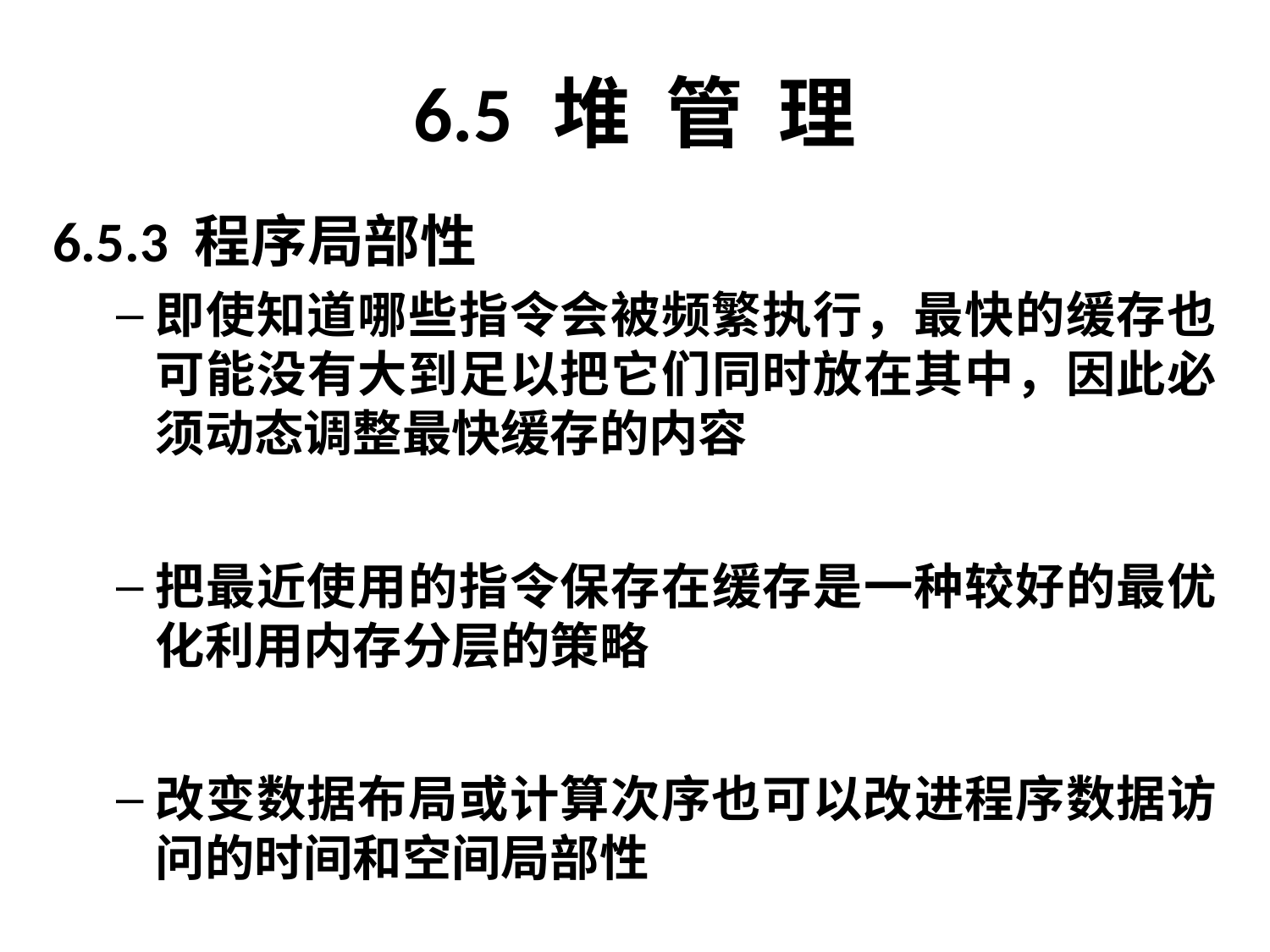

# 6.5 堆  管  理
6.5.3 程序局部性
即使知道哪些指令会被频繁执行，最快的缓存也可能没有大到足以把它们同时放在其中，因此必须动态调整最快缓存的内容

把最近使用的指令保存在缓存是一种较好的最优化利用内存分层的策略

改变数据布局或计算次序也可以改进程序数据访问的时间和空间局部性